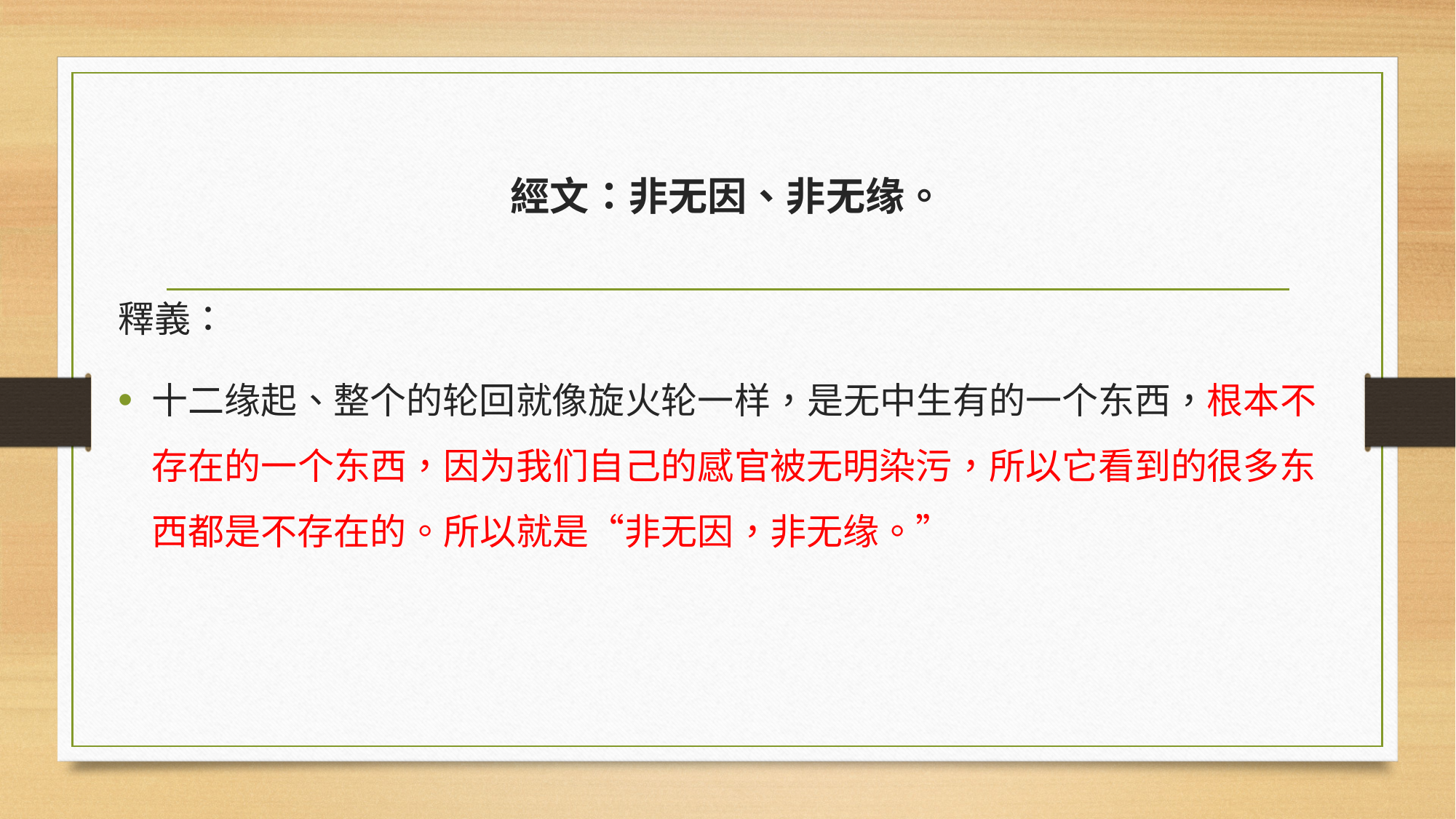

# 經文：非无因、非无缘。
釋義：
十二缘起、整个的轮回就像旋火轮一样，是无中生有的一个东西，根本不存在的一个东西，因为我们自己的感官被无明染污，所以它看到的很多东西都是不存在的。所以就是“非无因，非无缘。”